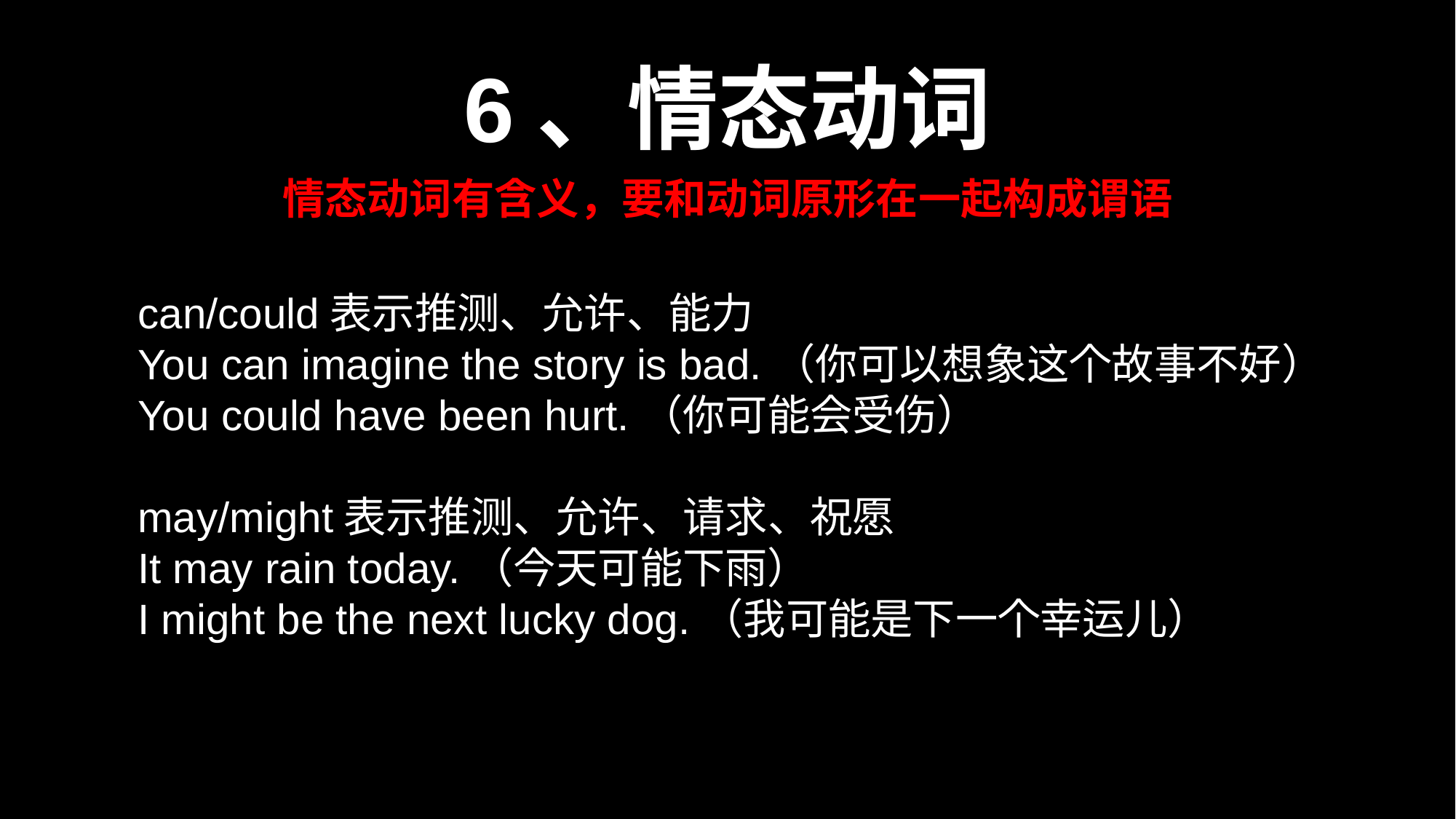

6、情态动词
情态动词有含义，要和动词原形在一起构成谓语
can/could表示推测、允许、能力
You can imagine the story is bad.（你可以想象这个故事不好）
You could have been hurt.（你可能会受伤）

may/might表示推测、允许、请求、祝愿
It may rain today.（今天可能下雨）
I might be the next lucky dog.（我可能是下一个幸运儿）